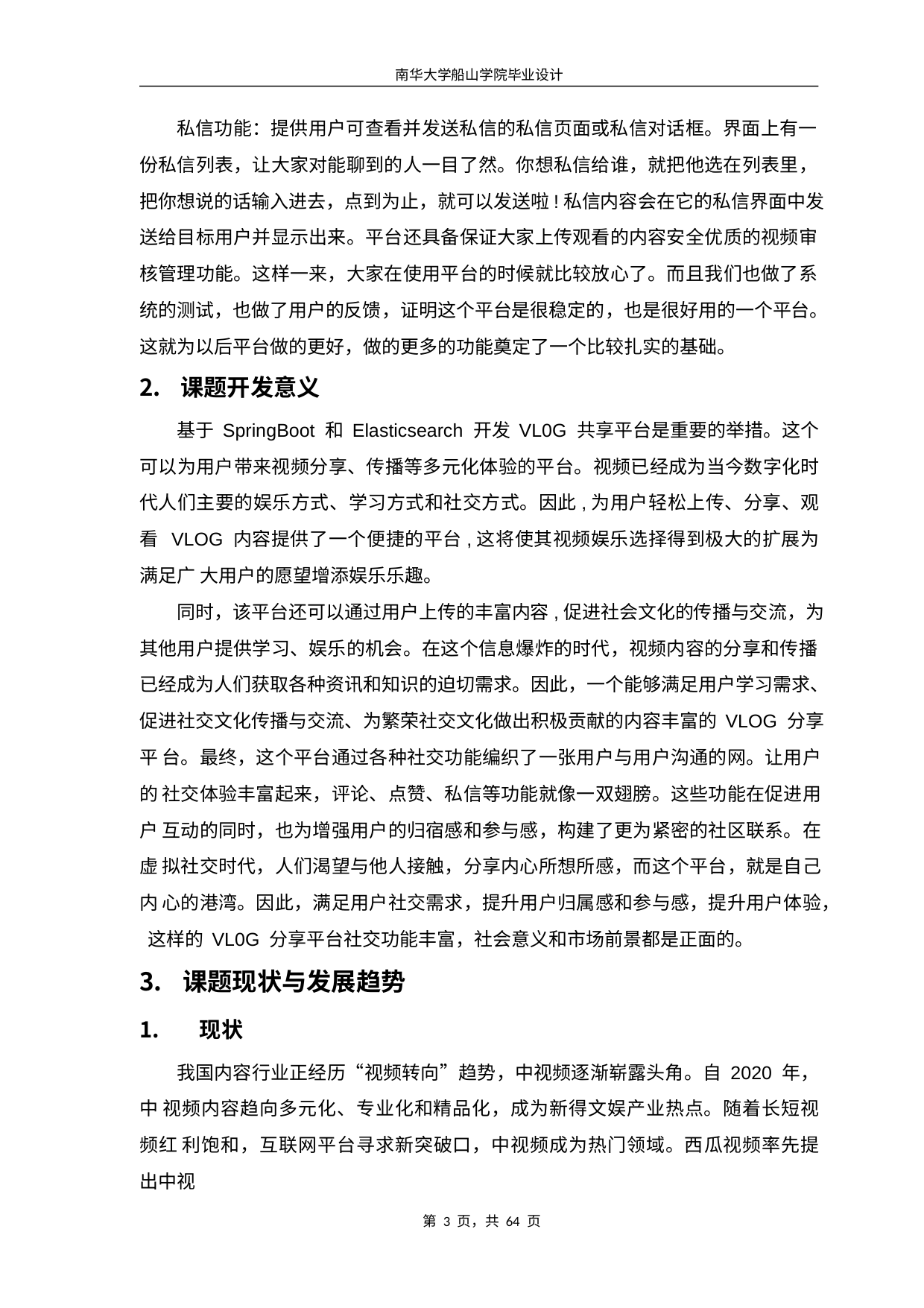

南华大学船山学院毕业设计

私信功能：提供用户可查看并发送私信的私信页面或私信对话框。界面上有一 份私信列表，让大家对能聊到的人一目了然。你想私信给谁，就把他选在列表里，  把你想说的话输入进去，点到为止，就可以发送啦!私信内容会在它的私信界面中发 送给目标用户并显示出来。平台还具备保证大家上传观看的内容安全优质的视频审 核管理功能。这样一来，大家在使用平台的时候就比较放心了。而且我们也做了系 统的测试，也做了用户的反馈，证明这个平台是很稳定的，也是很好用的一个平台。 这就为以后平台做的更好，做的更多的功能奠定了一个比较扎实的基础。

课题开发意义
基于 SpringBoot 和 Elasticsearch 开发 VL0G 共享平台是重要的举措。这个 可以为用户带来视频分享、传播等多元化体验的平台。视频已经成为当今数字化时 代人们主要的娱乐方式、学习方式和社交方式。因此,为用户轻松上传、分享、观看  VLOG 内容提供了一个便捷的平台,这将使其视频娱乐选择得到极大的扩展为满足广 大用户的愿望增添娱乐乐趣。
同时，该平台还可以通过用户上传的丰富内容,促进社会文化的传播与交流，为 其他用户提供学习、娱乐的机会。在这个信息爆炸的时代，视频内容的分享和传播 已经成为人们获取各种资讯和知识的迫切需求。因此，一个能够满足用户学习需求、 促进社交文化传播与交流、为繁荣社交文化做出积极贡献的内容丰富的 VLOG 分享平 台。最终，这个平台通过各种社交功能编织了一张用户与用户沟通的网。让用户的 社交体验丰富起来，评论、点赞、私信等功能就像一双翅膀。这些功能在促进用户 互动的同时，也为增强用户的归宿感和参与感，构建了更为紧密的社区联系。在虚 拟社交时代，人们渴望与他人接触，分享内心所想所感，而这个平台，就是自己内 心的港湾。因此，满足用户社交需求，提升用户归属感和参与感，提升用户体验，  这样的 VL0G 分享平台社交功能丰富，社会意义和市场前景都是正面的。
课题现状与发展趋势
现状
我国内容行业正经历“视频转向”趋势，中视频逐渐崭露头角。自 2020 年，中 视频内容趋向多元化、专业化和精品化，成为新得文娱产业热点。随着长短视频红 利饱和，互联网平台寻求新突破口，中视频成为热门领域。西瓜视频率先提出中视

第 3 页，共 64 页